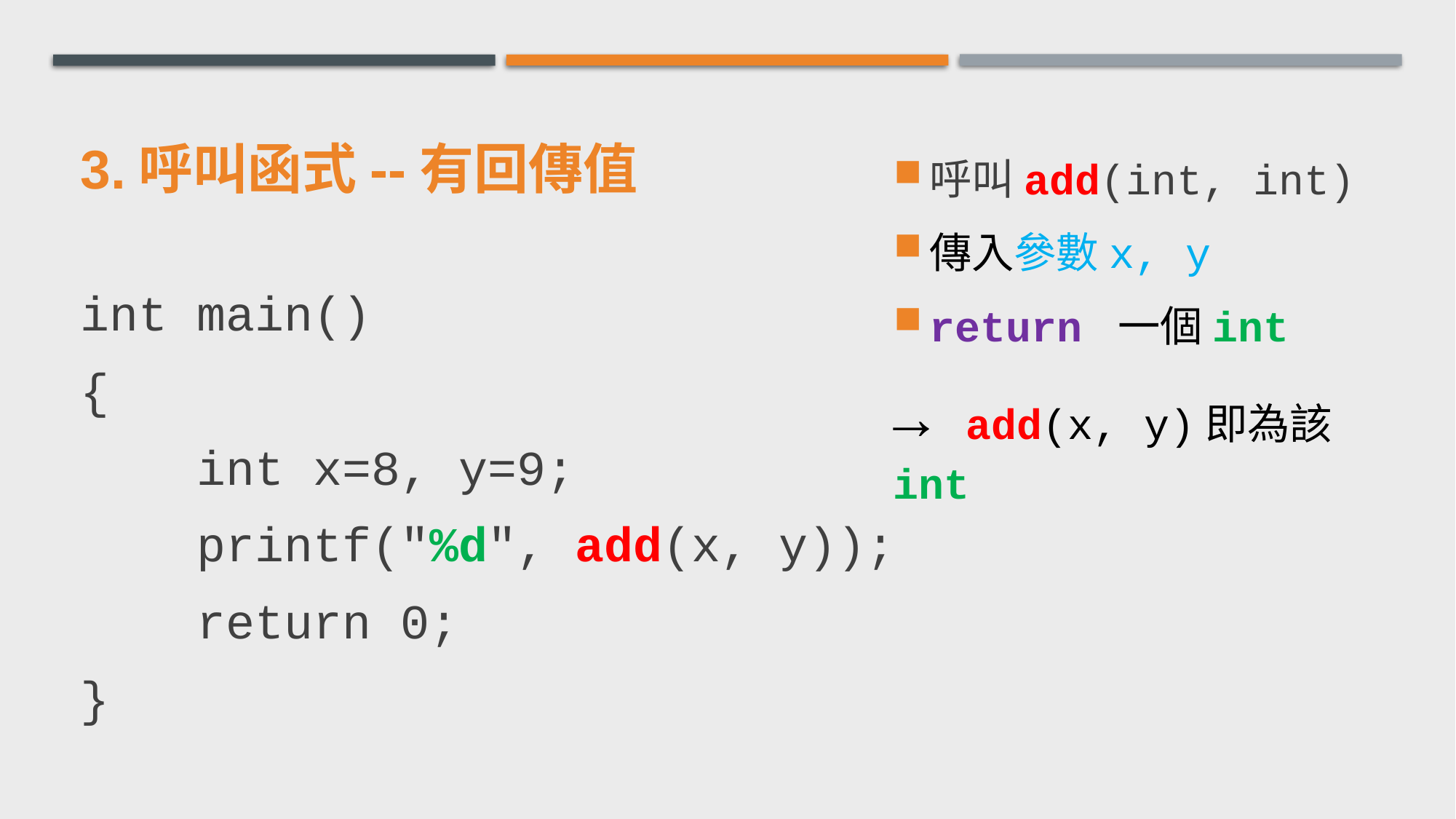

# 3.呼叫函式--有回傳值
呼叫add(int, int)
傳入參數x, y
return 一個int
→ add(x, y)即為該int

int main()
{
    int x=8, y=9;
    printf("%d", add(x, y));
    return 0;
}